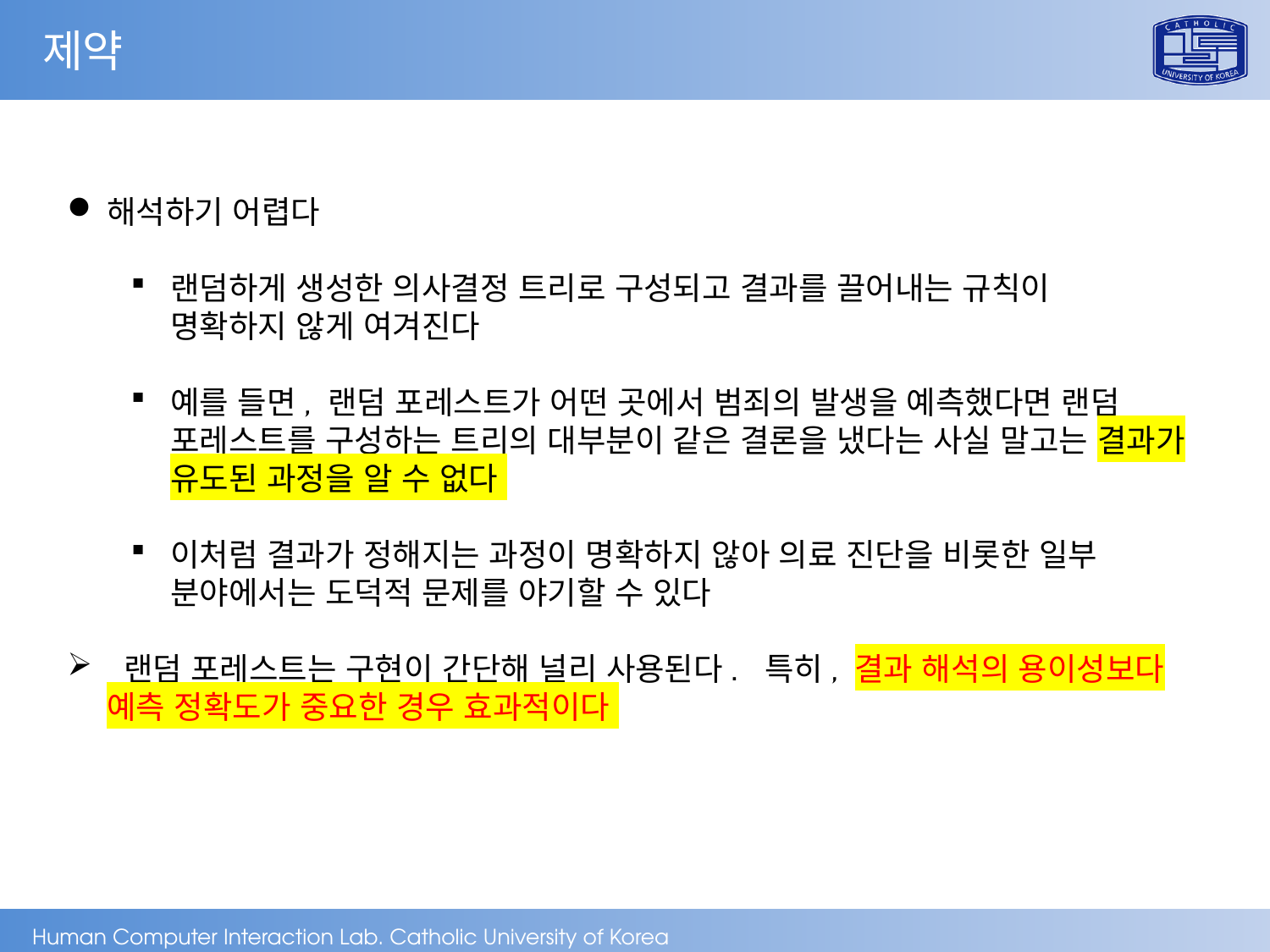

제약
해석하기 어렵다

랜덤하게 생성한 의사결정 트리로 구성되고 결과를 끌어내는 규칙이      명확하지 않게 여겨진다

예를 들면, 랜덤 포레스트가 어떤 곳에서 범죄의 발생을 예측했다면 랜덤 포레스트를 구성하는 트리의 대부분이 같은 결론을 냈다는 사실 말고는 결과가 유도된 과정을 알 수 없다

이처럼 결과가 정해지는 과정이 명확하지 않아 의료 진단을 비롯한 일부 분야에서는 도덕적 문제를 야기할 수 있다

 랜덤 포레스트는 구현이 간단해 널리 사용된다.  특히, 결과 해석의 용이성보다 예측 정확도가 중요한 경우 효과적이다